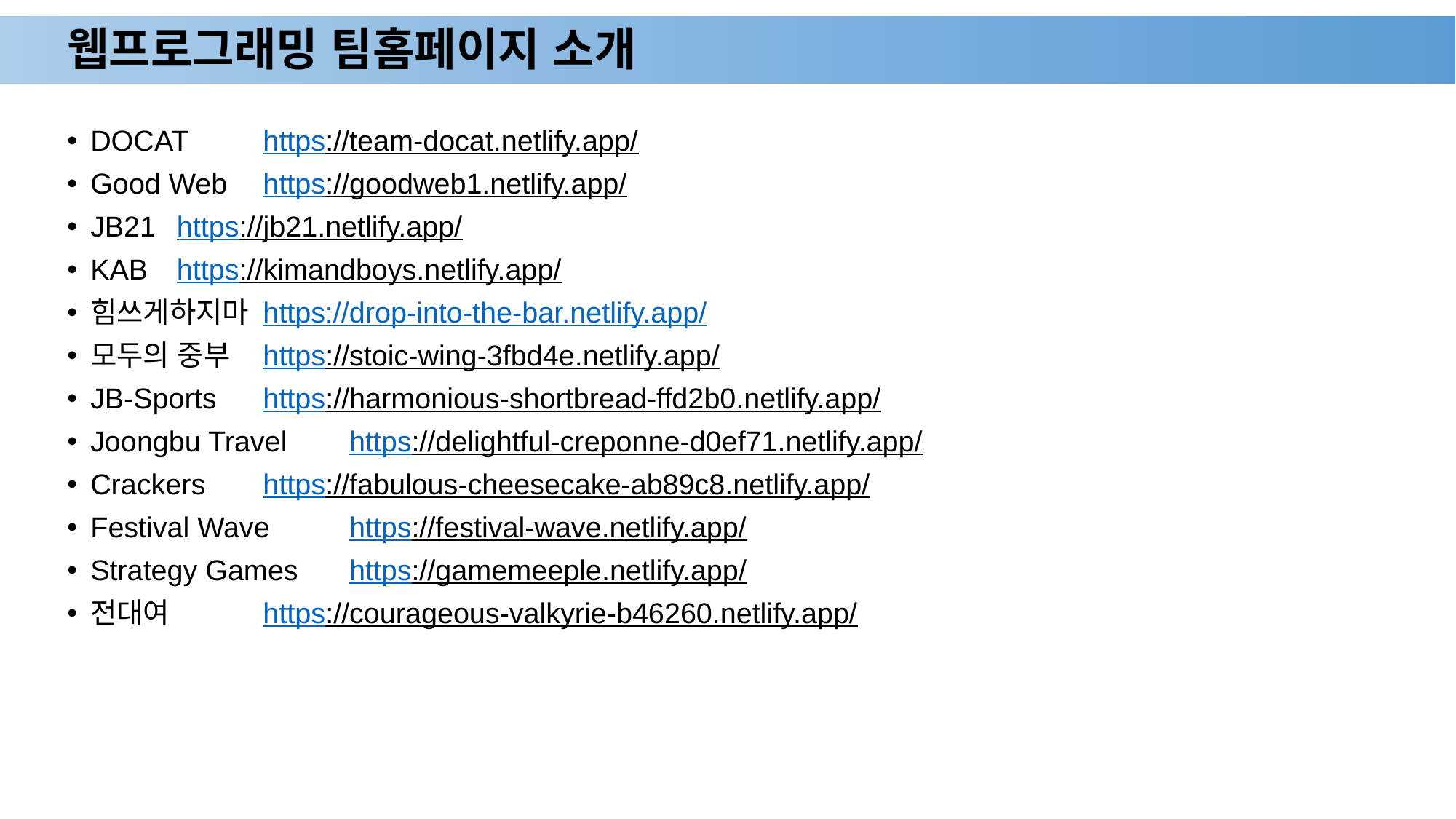

# 웹프로그래밍 팀홈페이지 소개
DOCAT 		https://team-docat.netlify.app/
Good Web		https://goodweb1.netlify.app/
JB21 			https://jb21.netlify.app/
KAB 			https://kimandboys.netlify.app/
힘쓰게하지마	https://drop-into-the-bar.netlify.app/
모두의 중부		https://stoic-wing-3fbd4e.netlify.app/
JB-Sports 		https://harmonious-shortbread-ffd2b0.netlify.app/
Joongbu Travel 	https://delightful-creponne-d0ef71.netlify.app/
Crackers 		https://fabulous-cheesecake-ab89c8.netlify.app/
Festival Wave 	https://festival-wave.netlify.app/
Strategy Games 	https://gamemeeple.netlify.app/
전대여 		https://courageous-valkyrie-b46260.netlify.app/